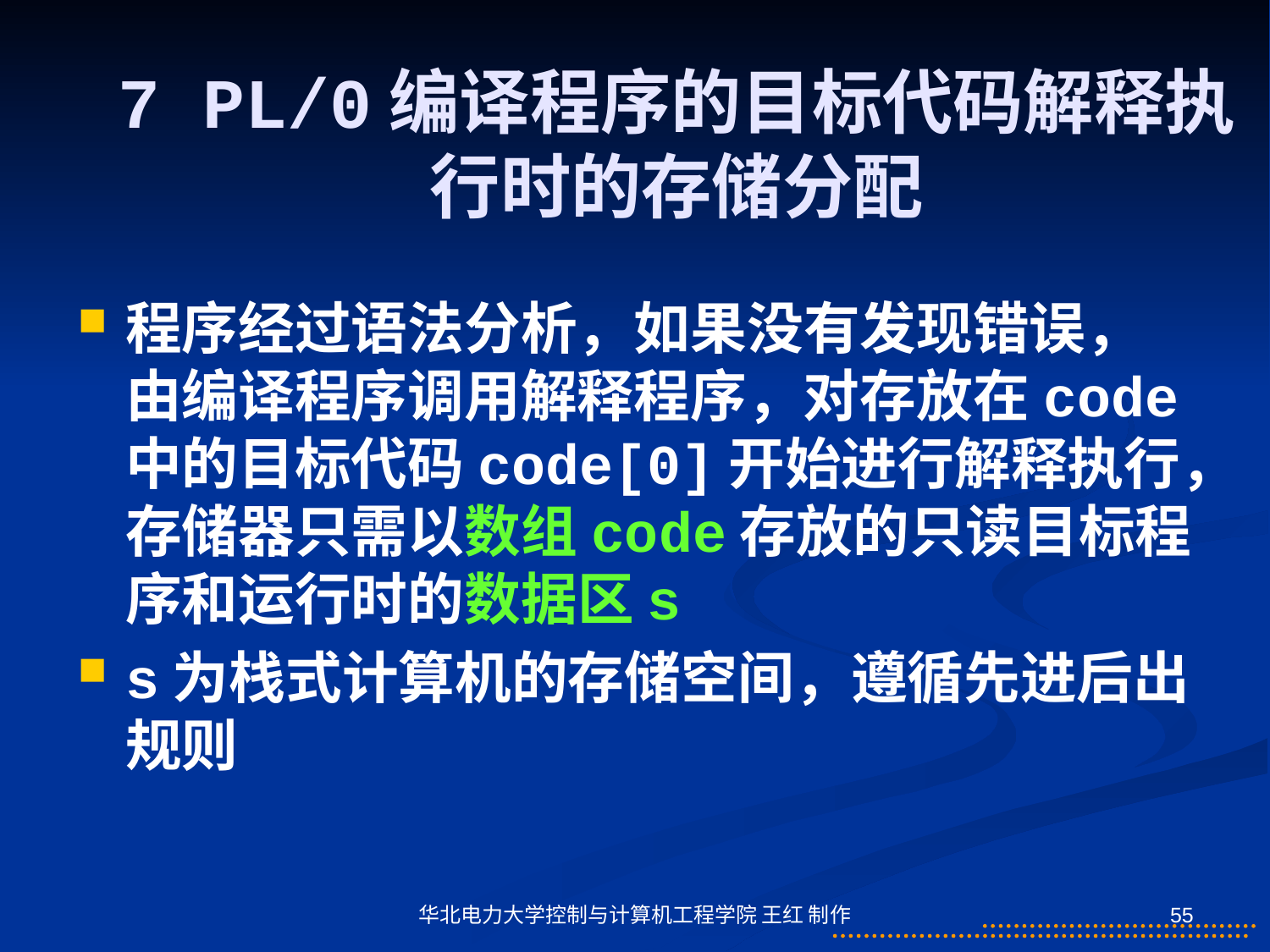

# 7 PL/0编译程序的目标代码解释执行时的存储分配
程序经过语法分析，如果没有发现错误，由编译程序调用解释程序，对存放在code中的目标代码code[0]开始进行解释执行，存储器只需以数组code存放的只读目标程序和运行时的数据区s
s为栈式计算机的存储空间，遵循先进后出规则
华北电力大学控制与计算机工程学院 王红 制作
55